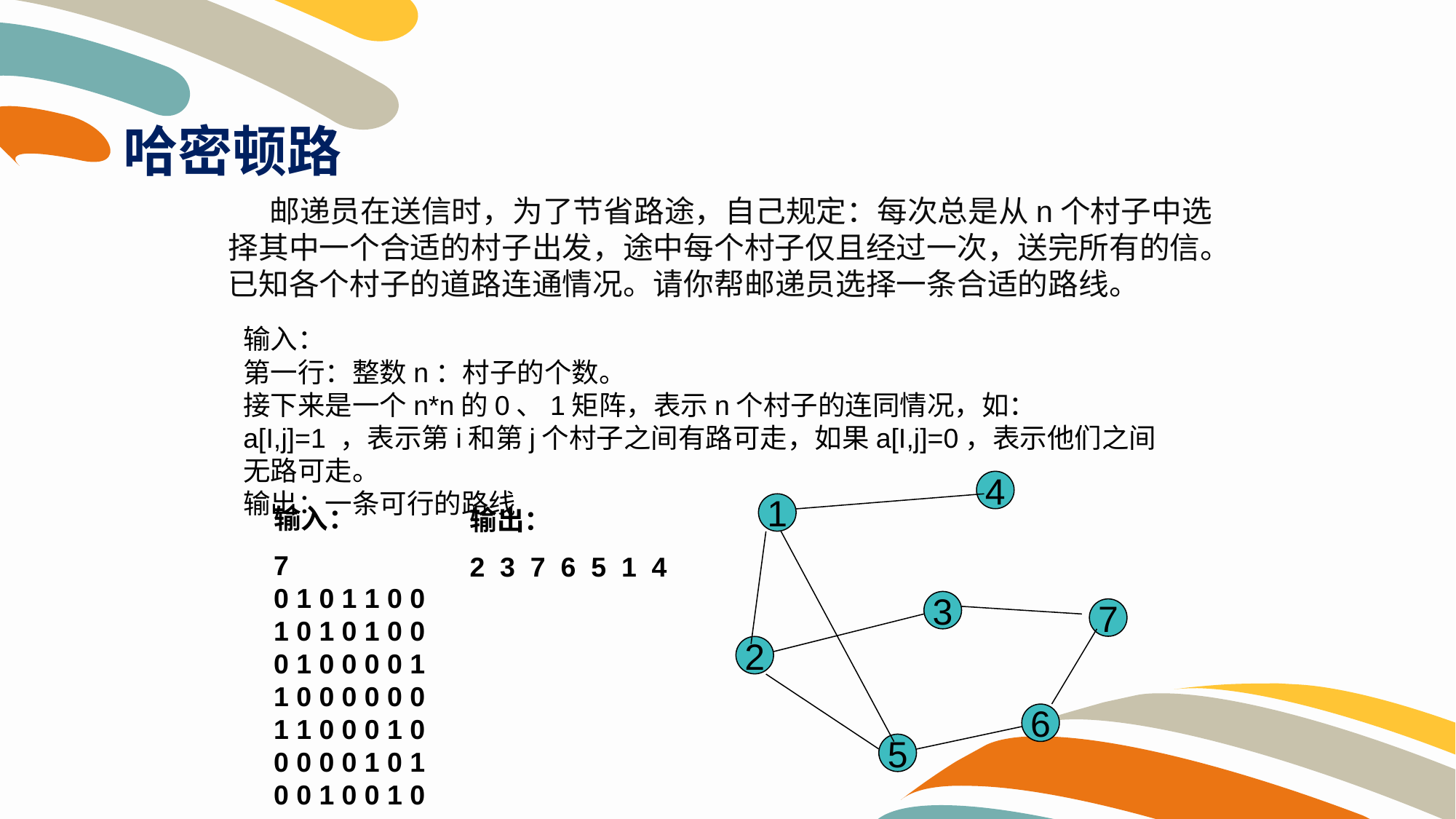

哈密顿路
邮递员在送信时，为了节省路途，自己规定：每次总是从n个村子中选择其中一个合适的村子出发，途中每个村子仅且经过一次，送完所有的信。已知各个村子的道路连通情况。请你帮邮递员选择一条合适的路线。
输入：
第一行：整数n：村子的个数。
接下来是一个n*n的0、1矩阵，表示n个村子的连同情况，如：a[I,j]=1 ，表示第i和第j个村子之间有路可走，如果a[I,j]=0，表示他们之间无路可走。
输出：一条可行的路线
4
1

3
7

2

6

5
输入：
7
0 1 0 1 1 0 0
1 0 1 0 1 0 0
0 1 0 0 0 0 1
1 0 0 0 0 0 0
1 1 0 0 0 1 0
0 0 0 0 1 0 1
0 0 1 0 0 1 0
输出：
2  3  7  6  5  1  4